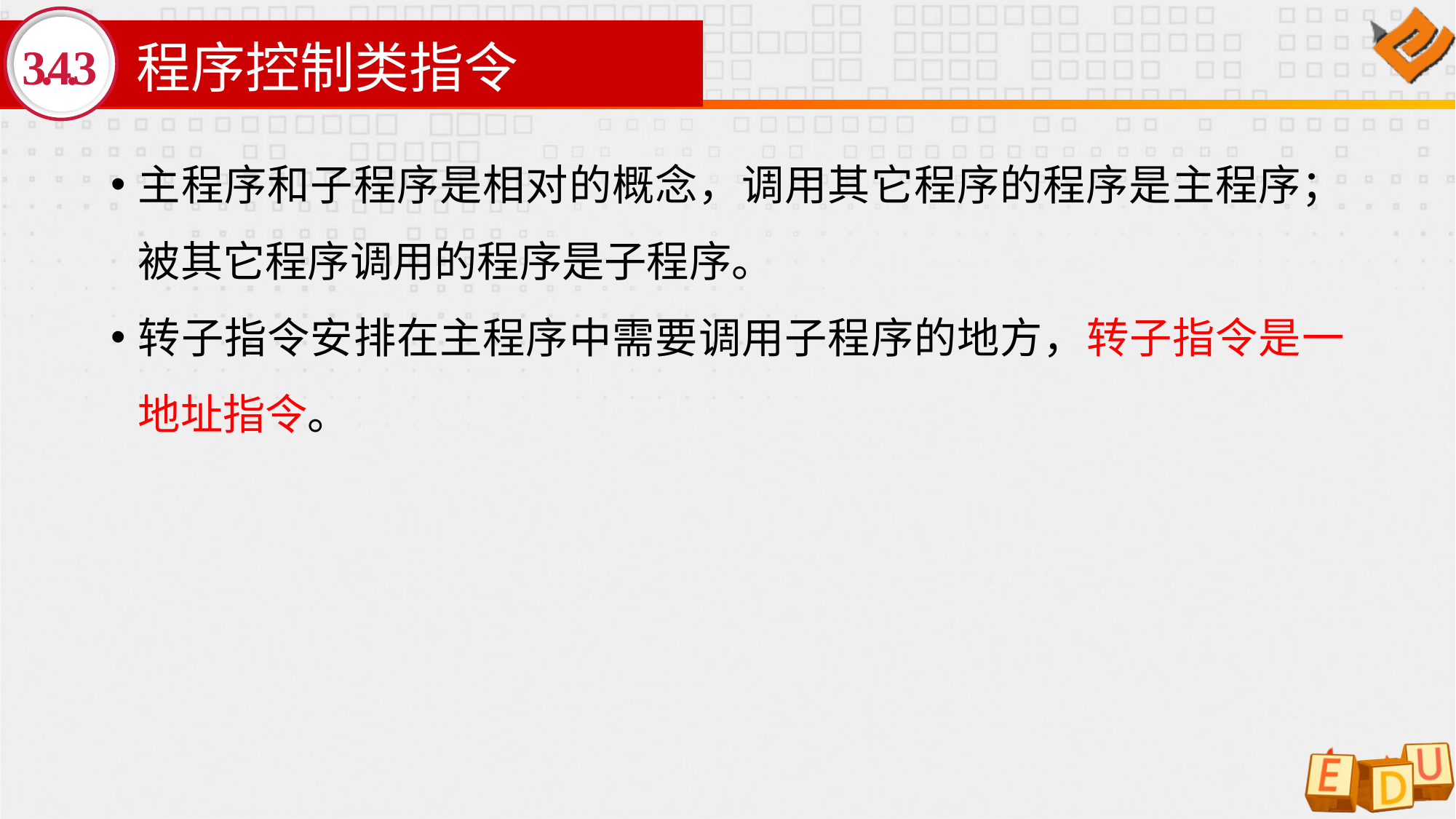

# 程序控制类指令
3.4.3
主程序和子程序是相对的概念，调用其它程序的程序是主程序；被其它程序调用的程序是子程序。
转子指令安排在主程序中需要调用子程序的地方，转子指令是一地址指令。